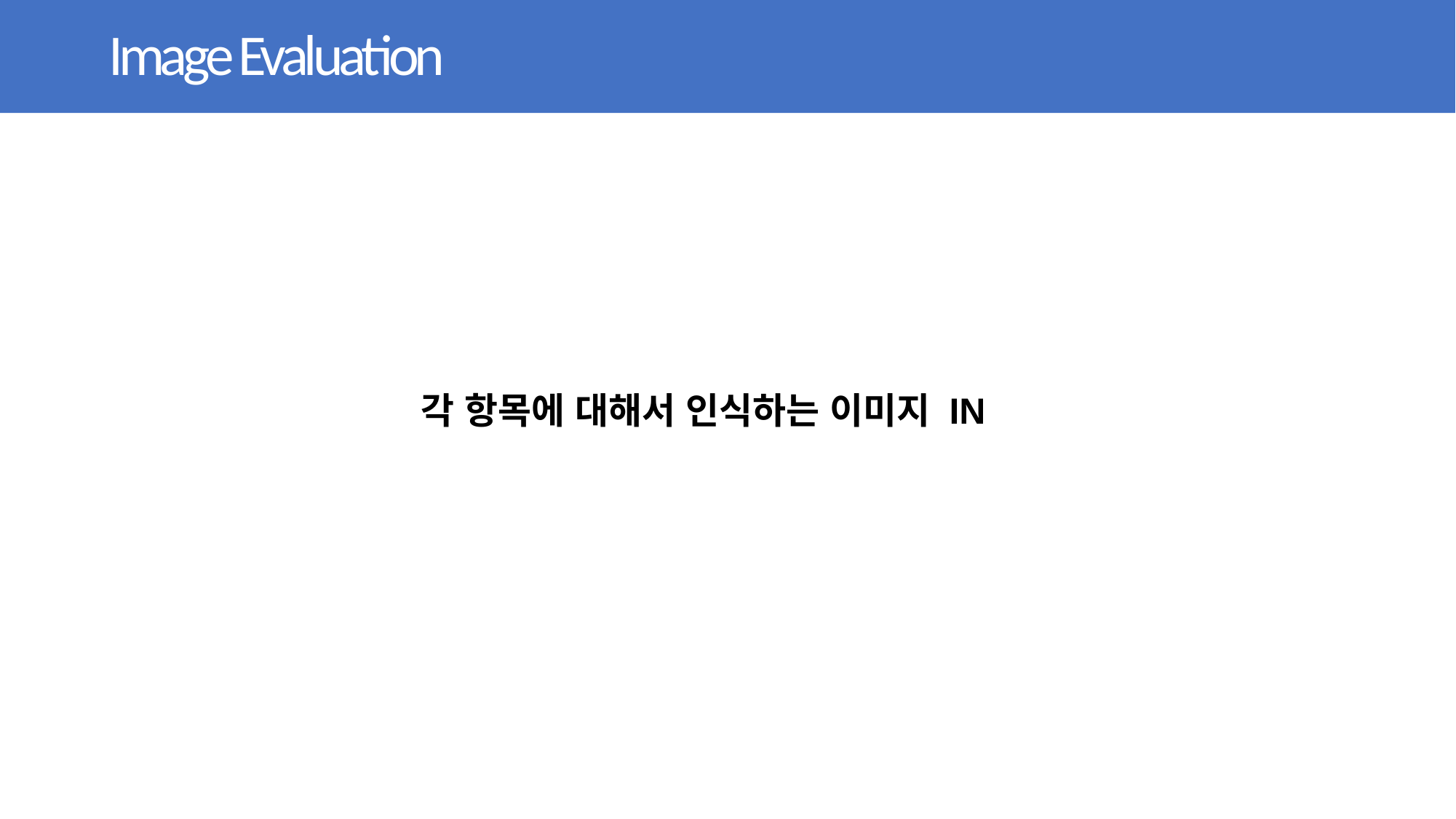

Image Evaluation
각 항목에 대해서 인식하는 이미지 IN